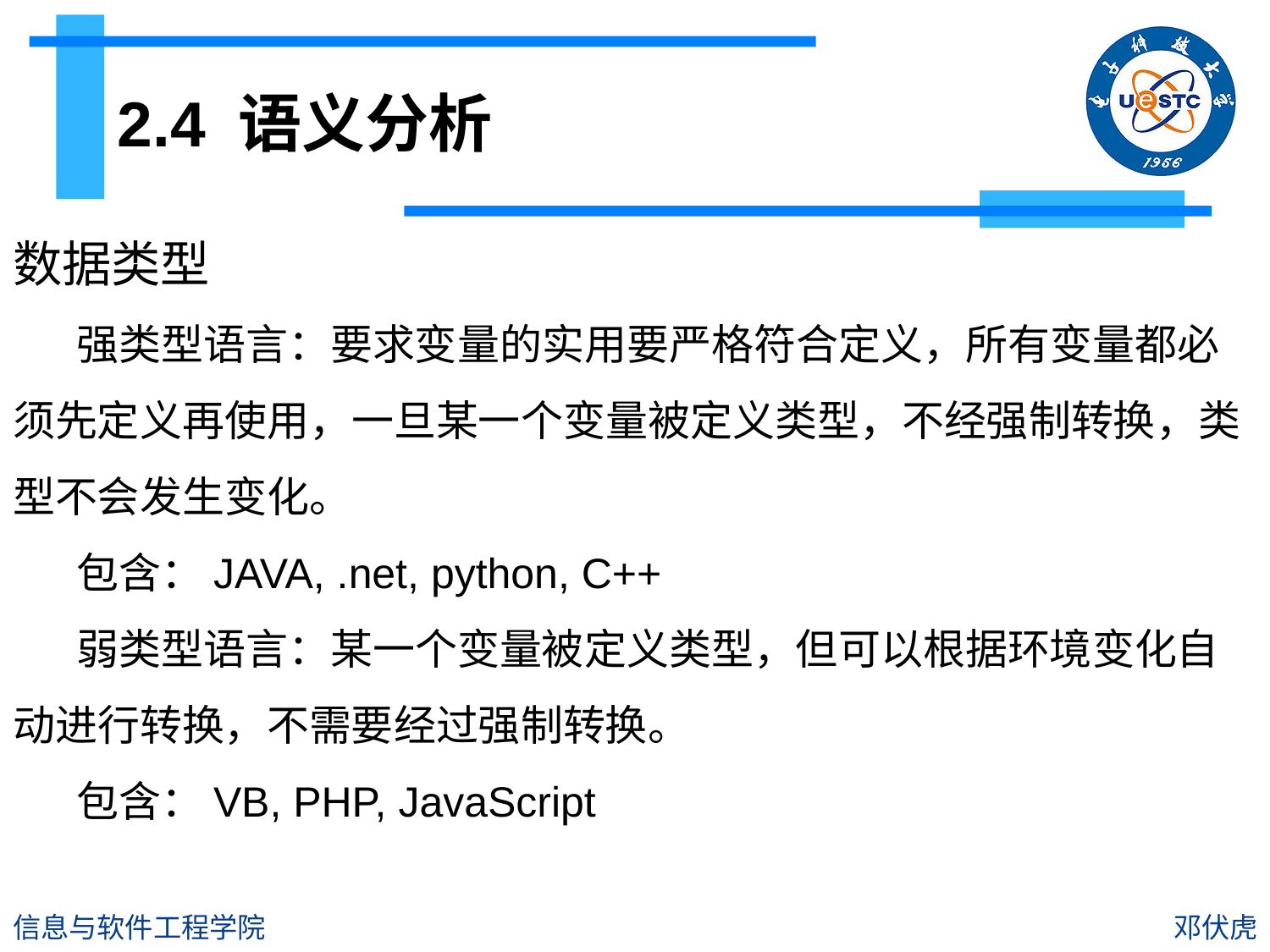

# 2.4 语义分析
数据类型
强类型语言：要求变量的实用要严格符合定义，所有变量都必须先定义再使用，一旦某一个变量被定义类型，不经强制转换，类型不会发生变化。
包含：JAVA, .net, python, C++
弱类型语言：某一个变量被定义类型，但可以根据环境变化自动进行转换，不需要经过强制转换。
包含：VB, PHP, JavaScript
42
信息与软件工程学院
邓伏虎